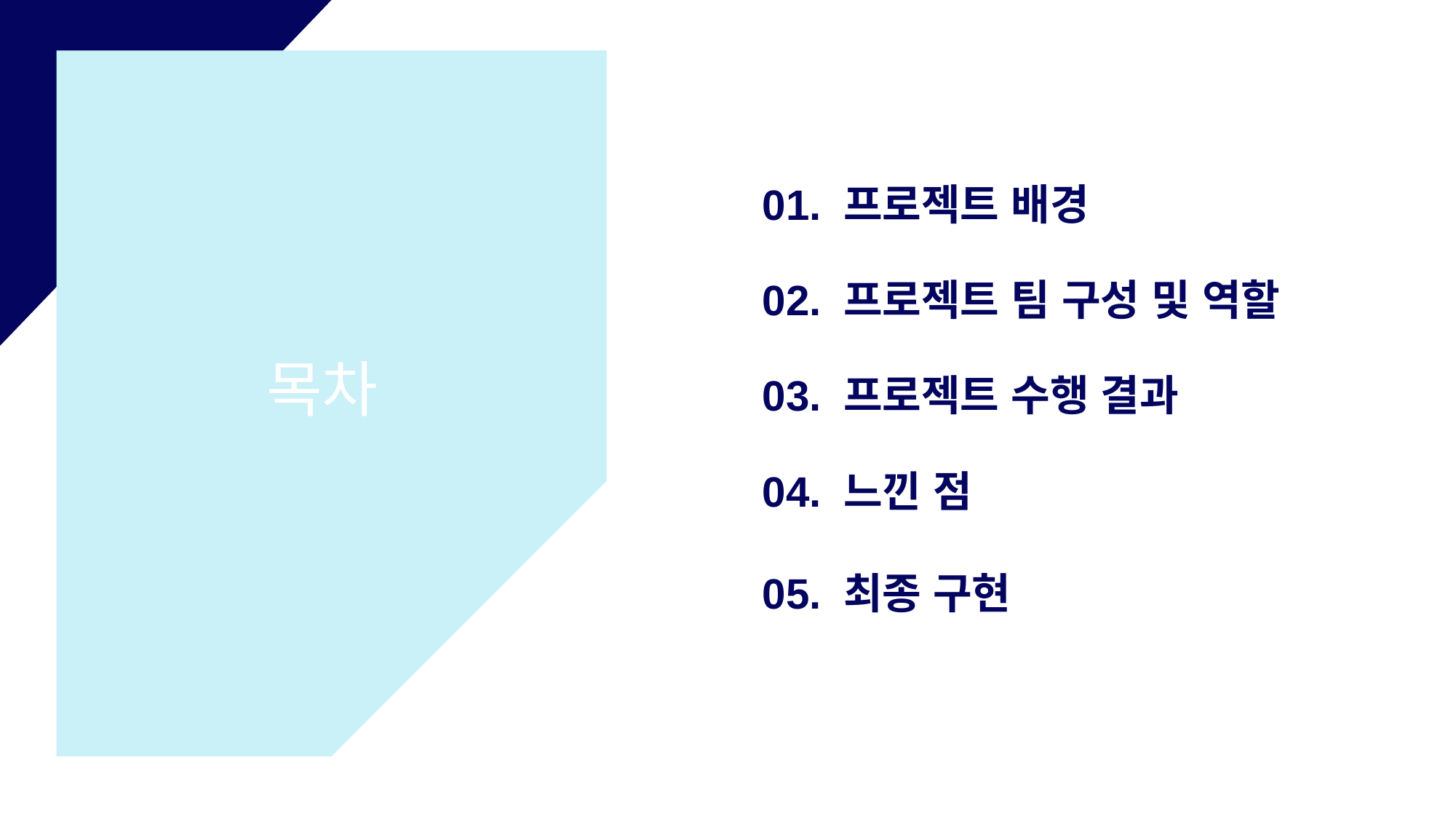

01. 프로젝트 배경
02. 프로젝트 팀 구성 및 역할
목차
03. 프로젝트 수행 결과
04. 느낀 점

05. 최종 구현